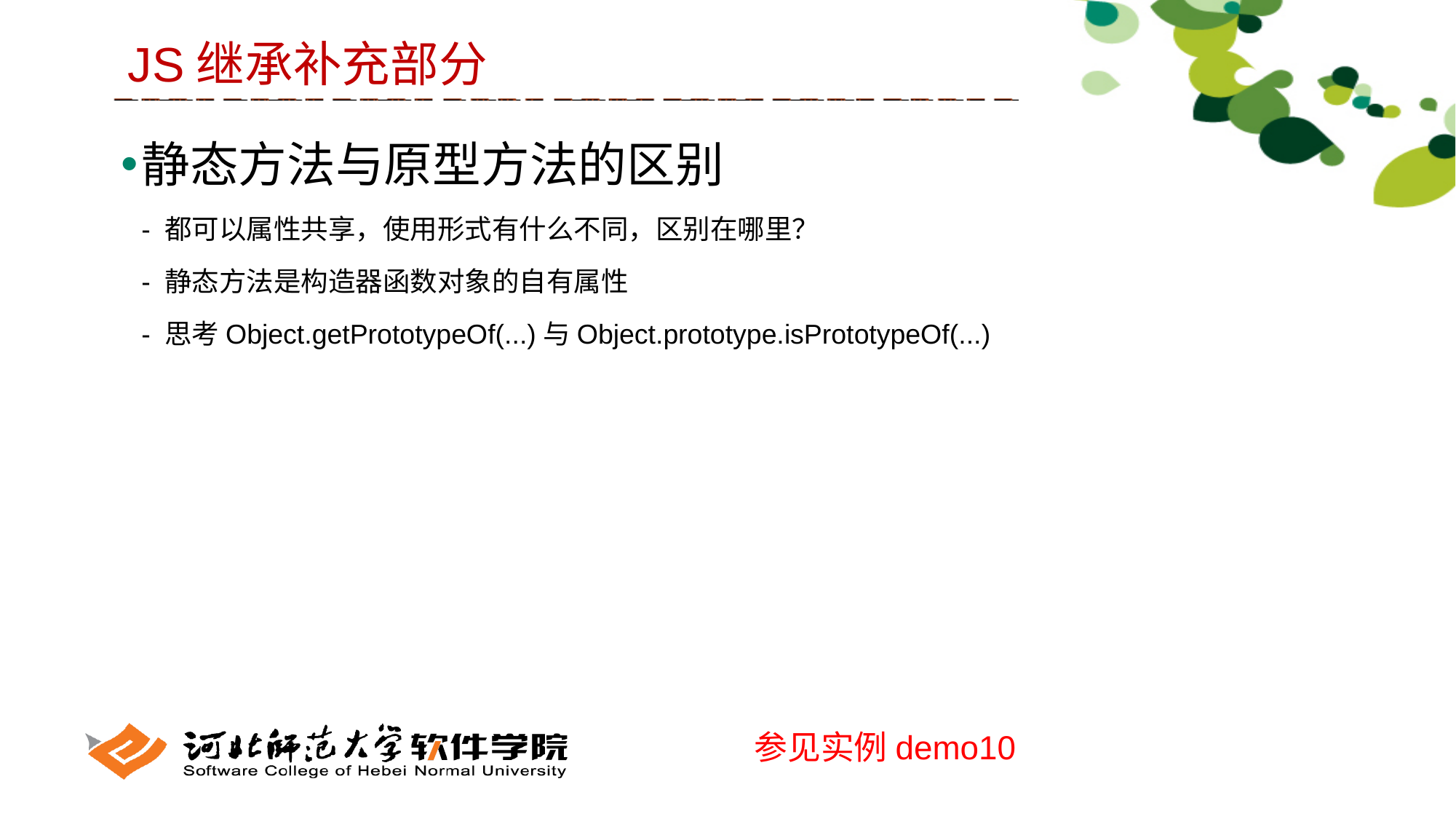

JS继承补充部分
静态方法与原型方法的区别
- 都可以属性共享，使用形式有什么不同，区别在哪里？
- 静态方法是构造器函数对象的自有属性
- 思考Object.getPrototypeOf(...)与Object.prototype.isPrototypeOf(...)

参见实例demo10